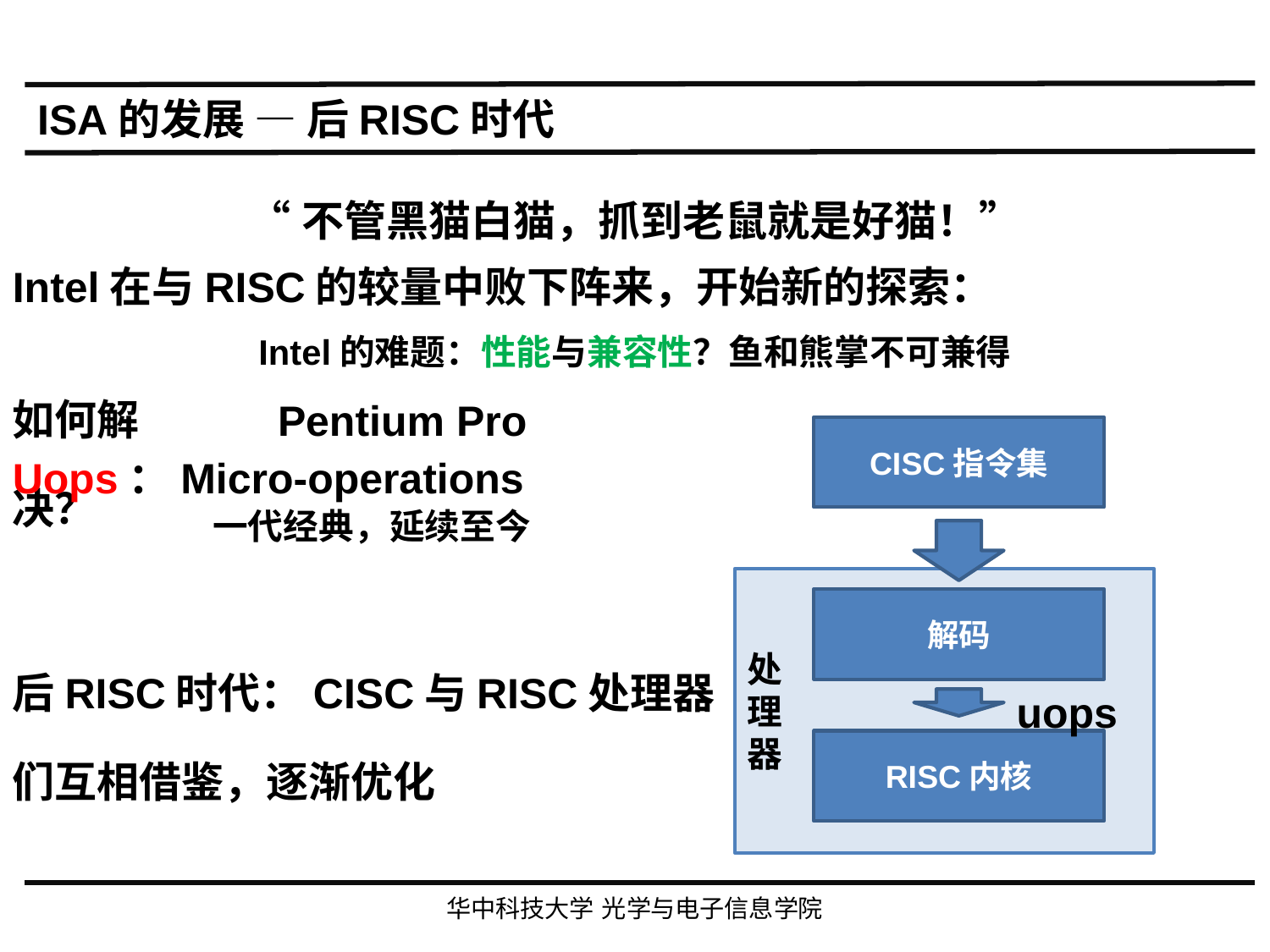

ISA的发展 — 后RISC时代
“不管黑猫白猫，抓到老鼠就是好猫！”
Intel在与RISC的较量中败下阵来，开始新的探索：
Intel的难题：性能与兼容性？鱼和熊掌不可兼得
如何解决？
Pentium Pro
Uops：Micro-operations
CISC指令集
一代经典，延续至今

处
理
器
解码
后RISC时代：CISC与RISC处理器们互相借鉴，逐渐优化
uops

RISC内核
华中科技大学 光学与电子信息学院